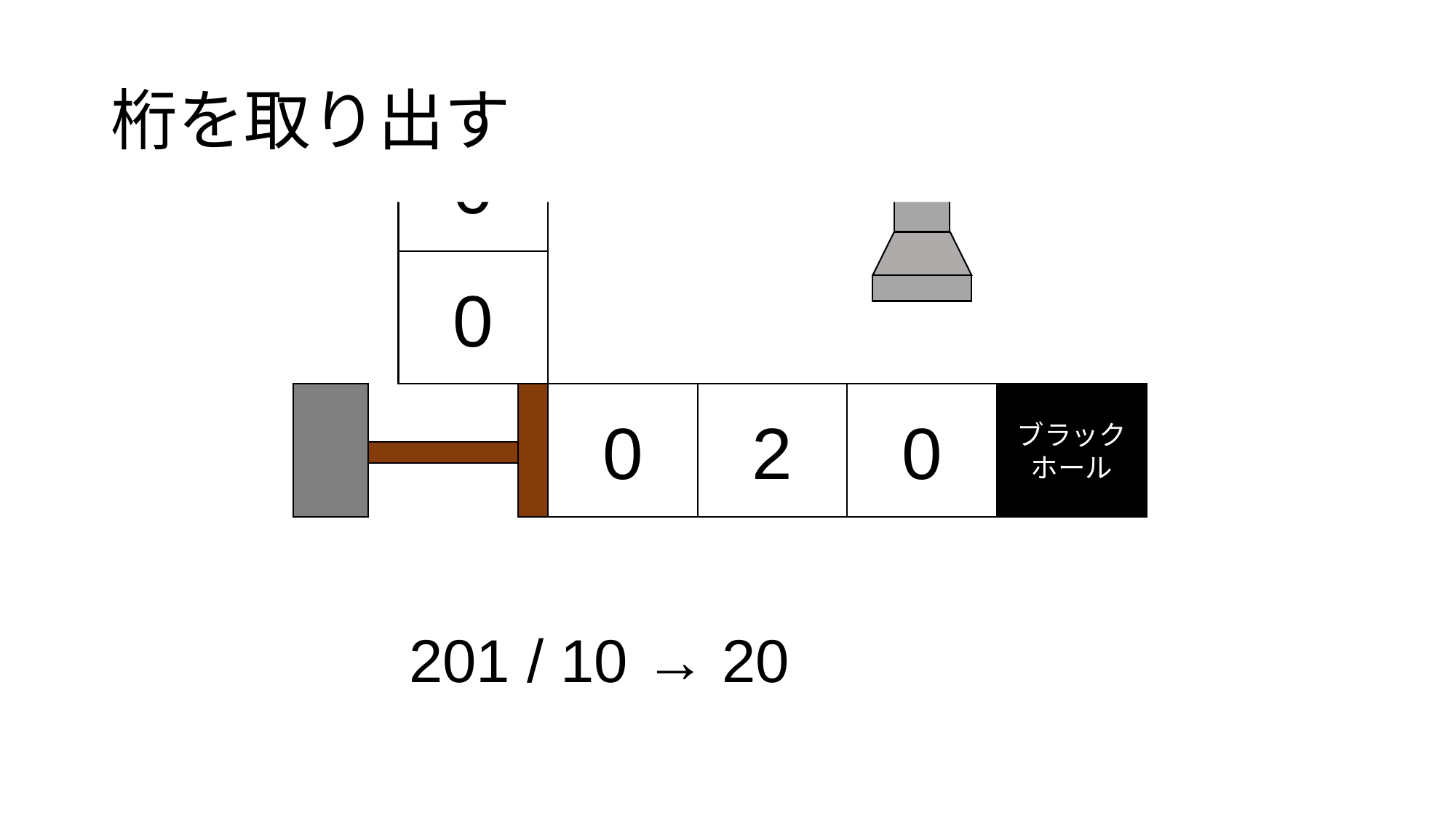

# 桁を取り出す
0

0
0

2
0
ブラックホール

201 / 10 → 20